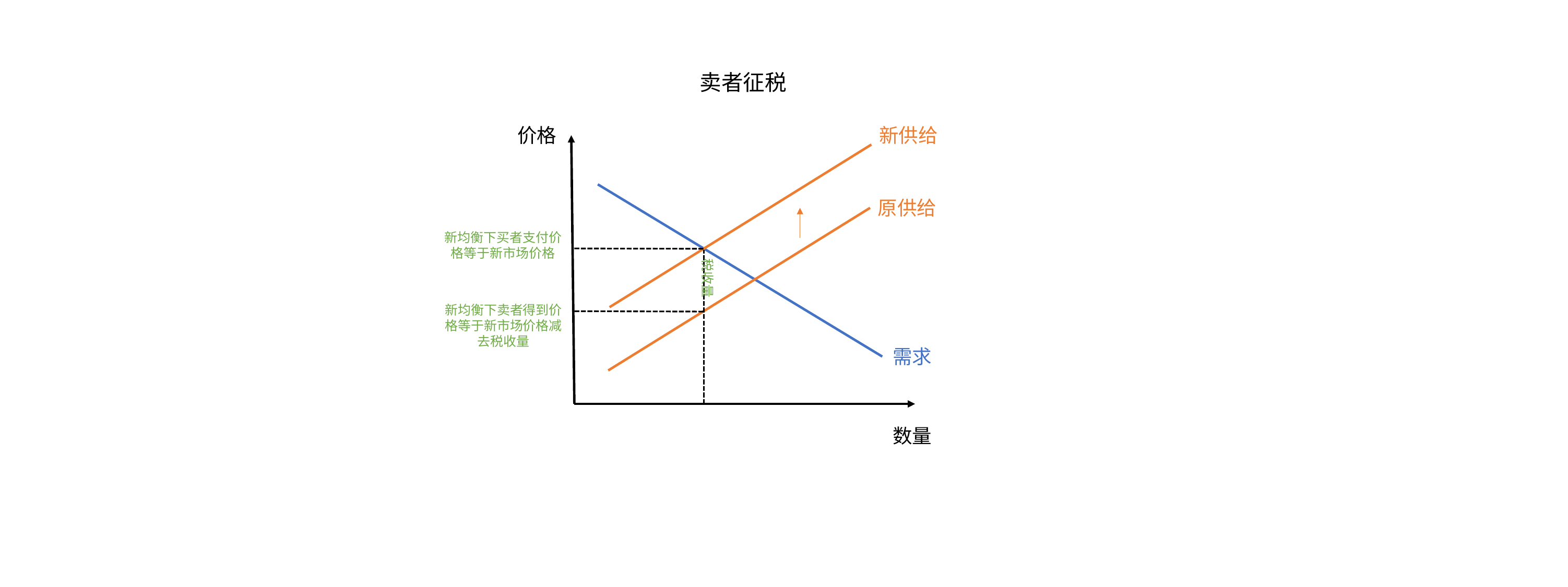

卖者征税
新供给
价格
原供给
需求
数量
新均衡下买者支付价格等于新市场价格
税收量
新均衡下卖者得到价格等于新市场价格减去税收量